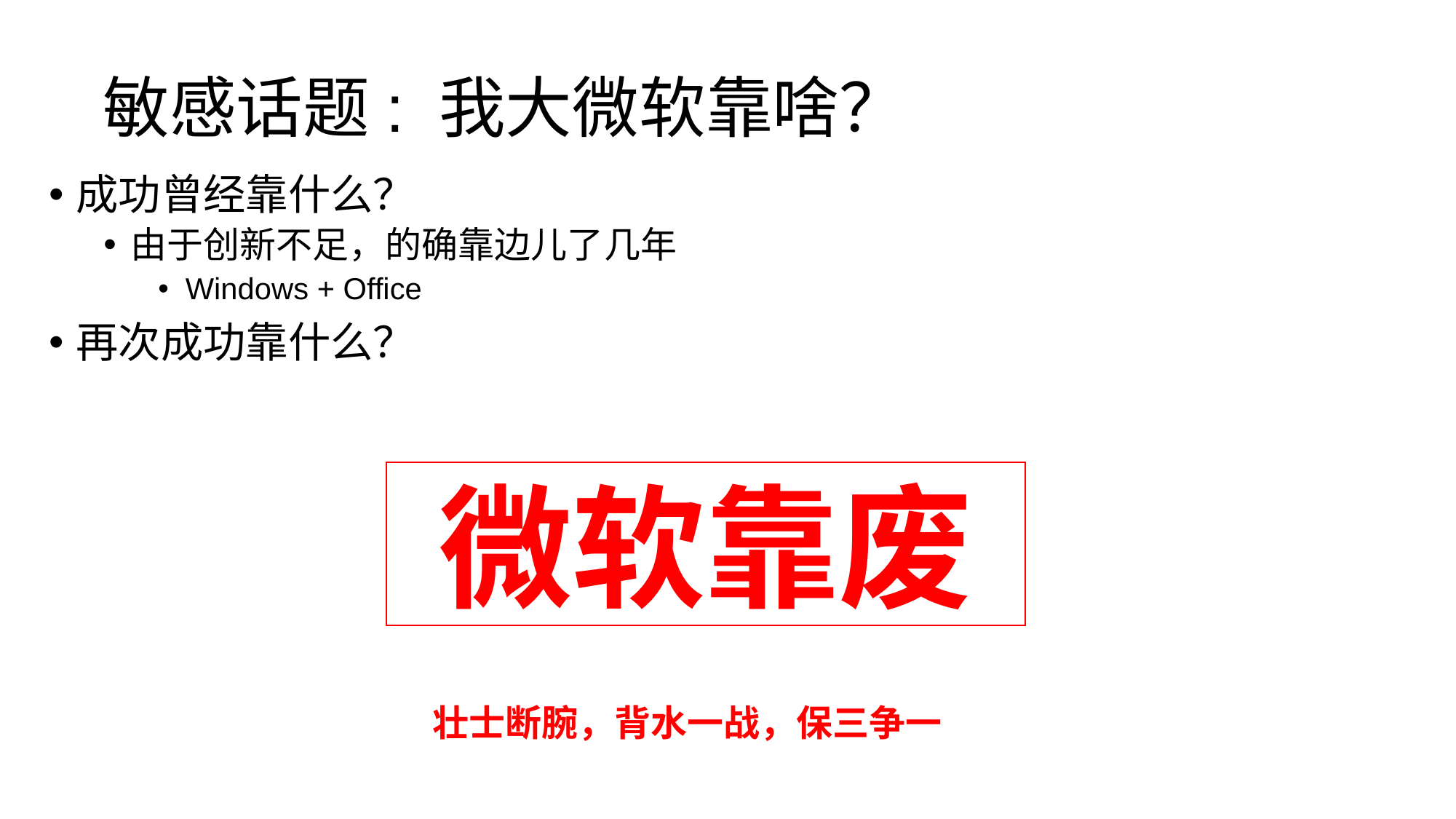

# 敏感话题: 我大微软靠啥？

成功曾经靠什么？
由于创新不足，的确靠边儿了几年
Windows + Office
再次成功靠什么？

微软靠废
壮士断腕，背水一战，保三争一